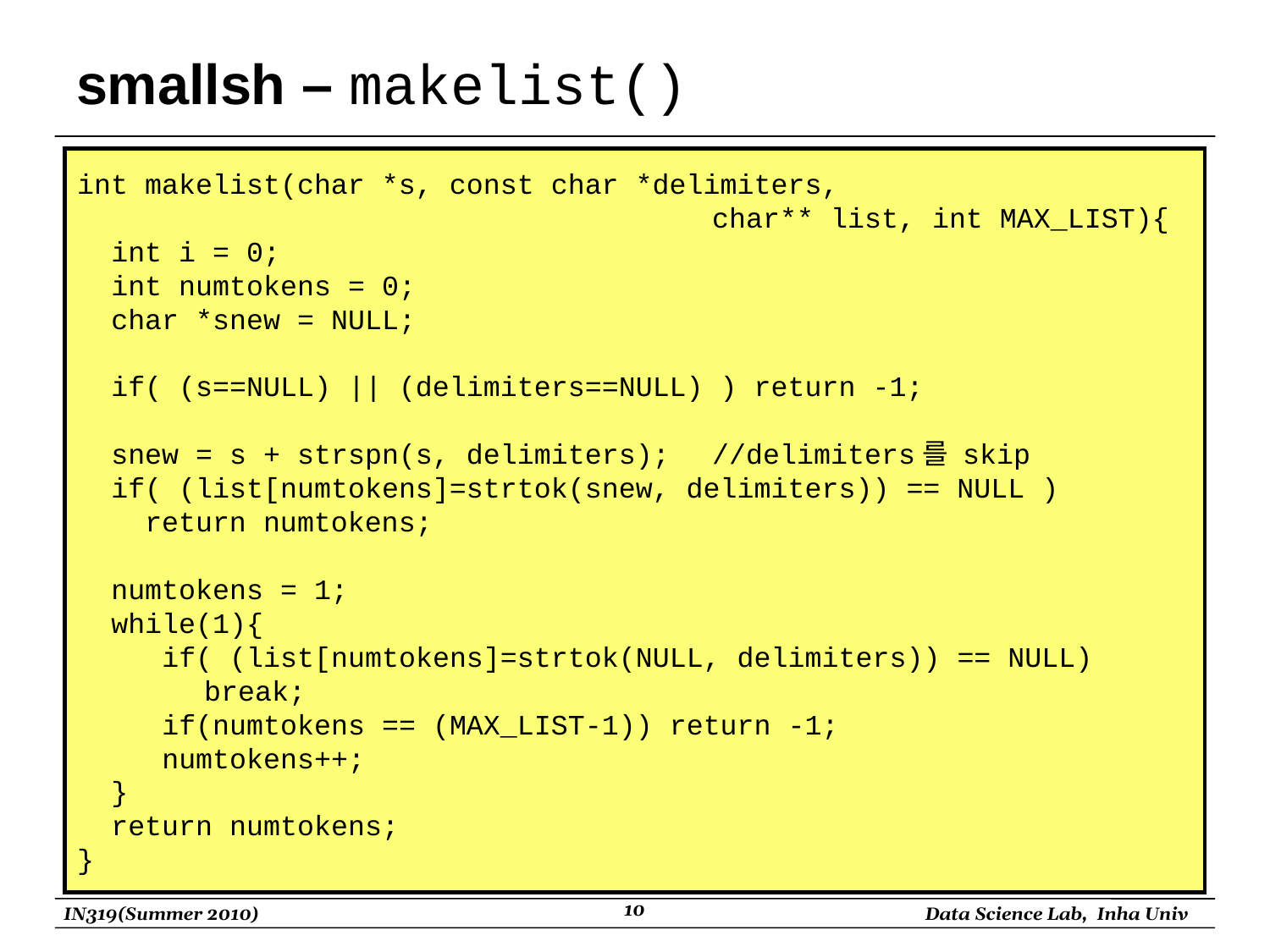

# smallsh – makelist()

int makelist(char *s, const char *delimiters,
   					char** list, int MAX_LIST){
  int i = 0;
  int numtokens = 0;
  char *snew = NULL;

  if( (s==NULL) || (delimiters==NULL) ) return -1;

  snew = s + strspn(s, delimiters);	//delimiters를 skip
  if( (list[numtokens]=strtok(snew, delimiters)) == NULL )
    return numtokens;

  numtokens = 1;
  while(1){
     if( (list[numtokens]=strtok(NULL, delimiters)) == NULL)
	break;
     if(numtokens == (MAX_LIST-1)) return -1;
     numtokens++;
  }
  return numtokens;
}
10